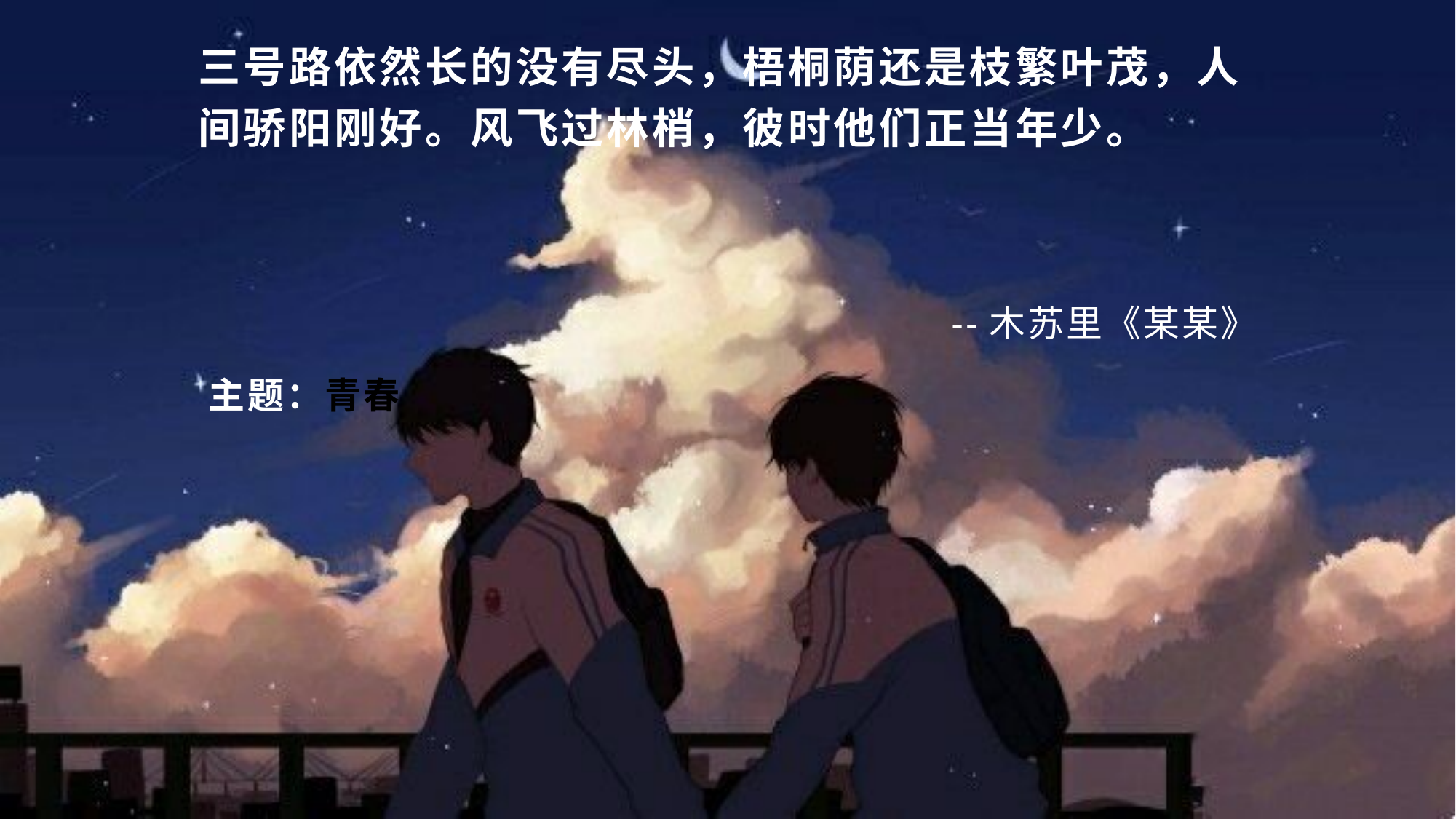

三号路依然长的没有尽头，梧桐荫还是枝繁叶茂，人间骄阳刚好。风飞过林梢，彼时他们正当年少。
--木苏里《某某》
主题：青春